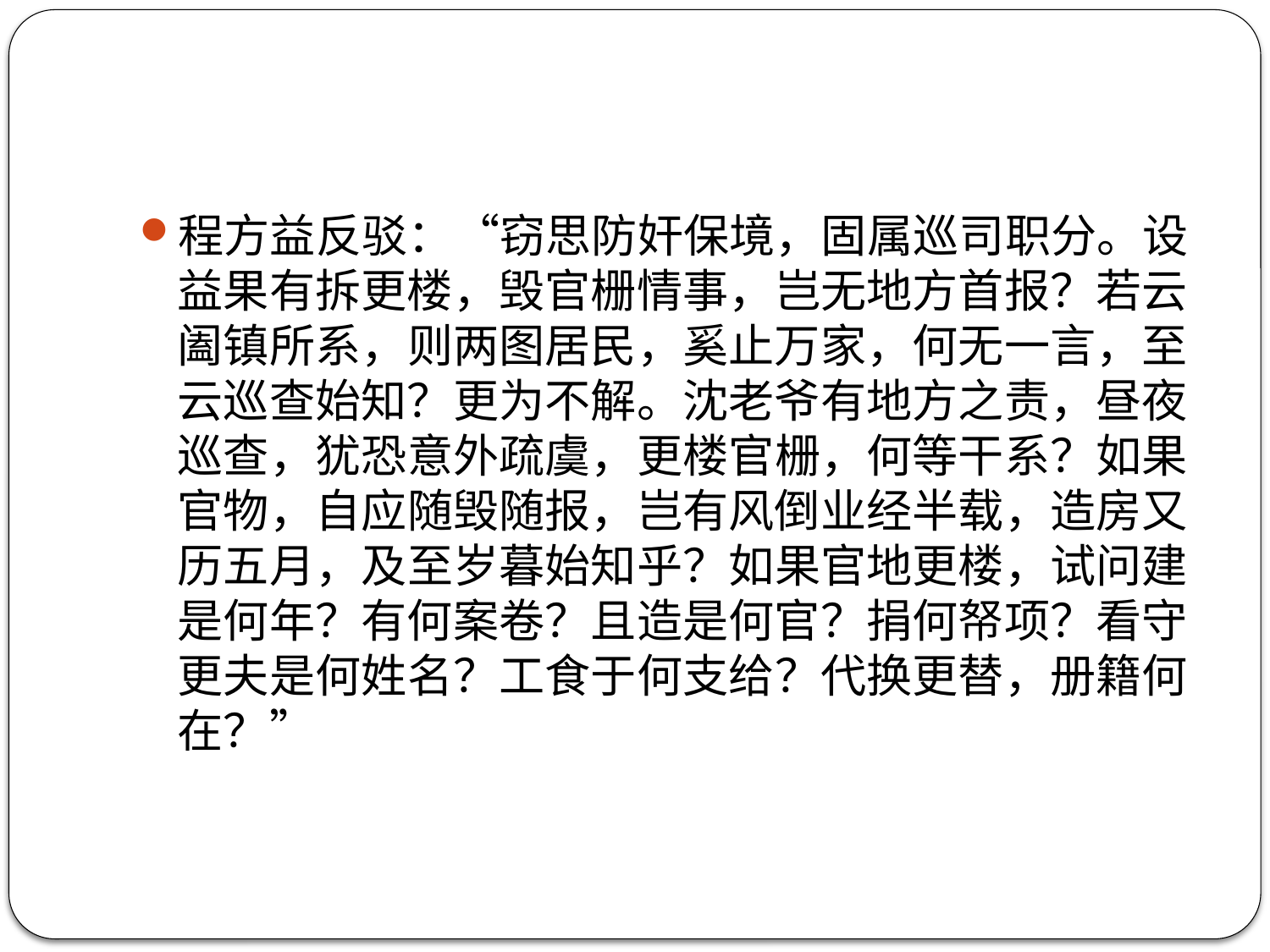

#
程方益反驳：“窃思防奸保境，固属巡司职分。设益果有拆更楼，毁官栅情事，岂无地方首报？若云阖镇所系，则两图居民，奚止万家，何无一言，至云巡查始知？更为不解。沈老爷有地方之责，昼夜巡查，犹恐意外疏虞，更楼官栅，何等干系？如果官物，自应随毁随报，岂有风倒业经半载，造房又历五月，及至岁暮始知乎？如果官地更楼，试问建是何年？有何案卷？且造是何官？捐何帑项？看守更夫是何姓名？工食于何支给？代换更替，册籍何在？”